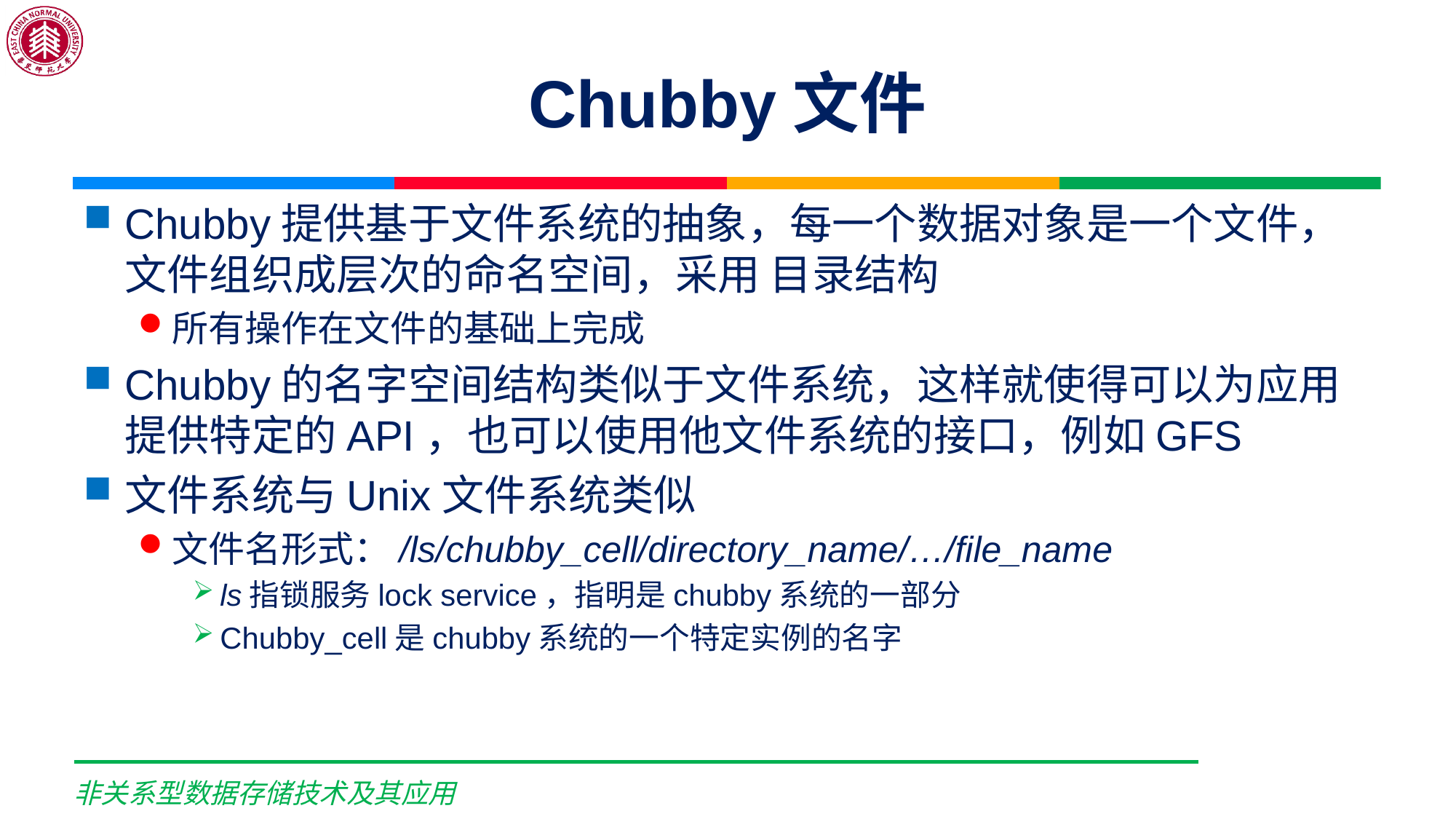

# Chubby文件
Chubby提供基于文件系统的抽象，每一个数据对象是一个文件，文件组织成层次的命名空间，采用 目录结构
所有操作在文件的基础上完成
Chubby的名字空间结构类似于文件系统，这样就使得可以为应用提供特定的API，也可以使用他文件系统的接口，例如GFS
文件系统与Unix文件系统类似
文件名形式：/ls/chubby_cell/directory_name/…/file_name
ls指锁服务lock service，指明是chubby系统的一部分
Chubby_cell是chubby系统的一个特定实例的名字